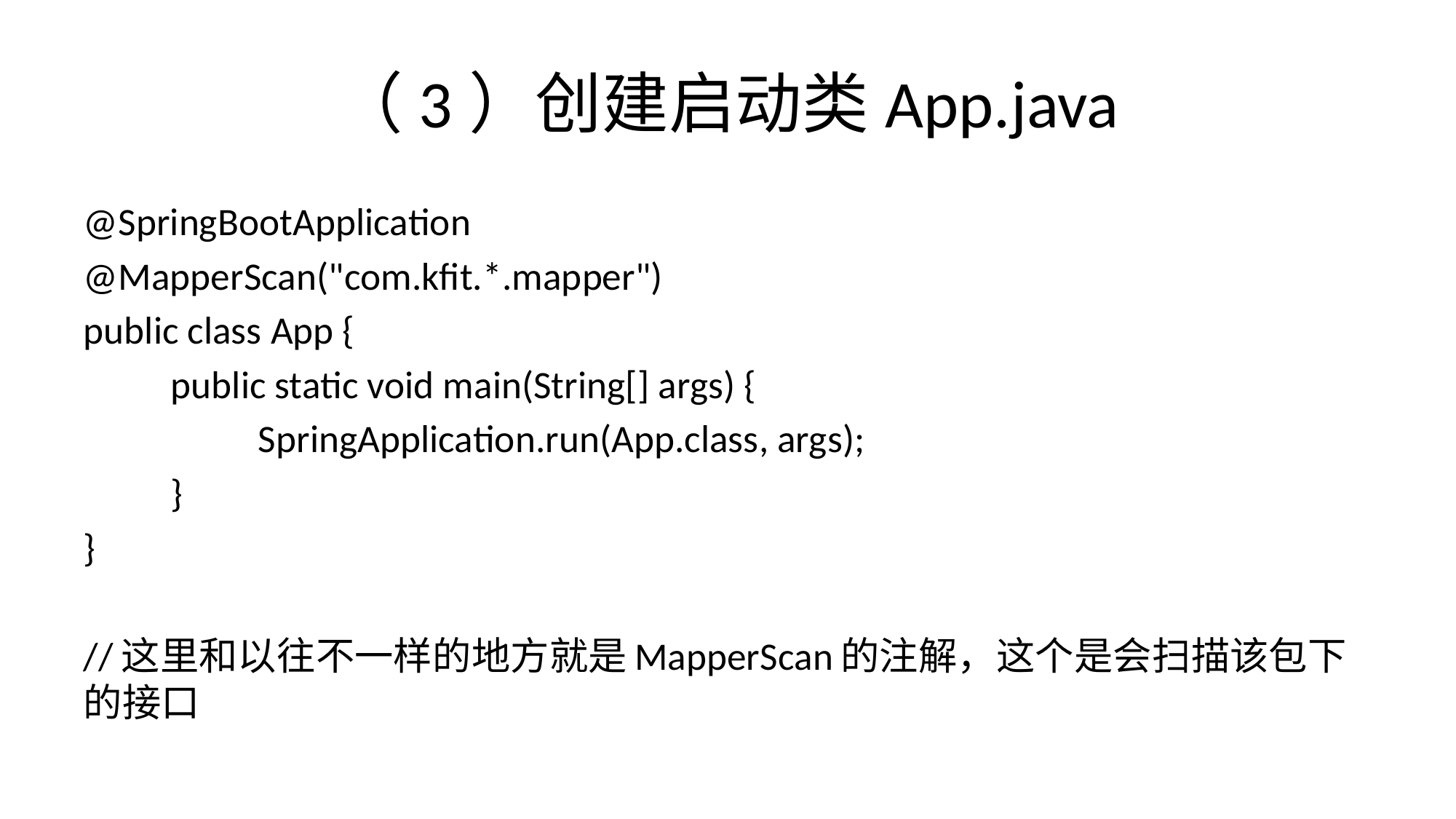

# （3）创建启动类App.java
@SpringBootApplication
@MapperScan("com.kfit.*.mapper")
public class App {
	public static void main(String[] args) {
		SpringApplication.run(App.class, args);
	}
}

//这里和以往不一样的地方就是MapperScan的注解，这个是会扫描该包下的接口